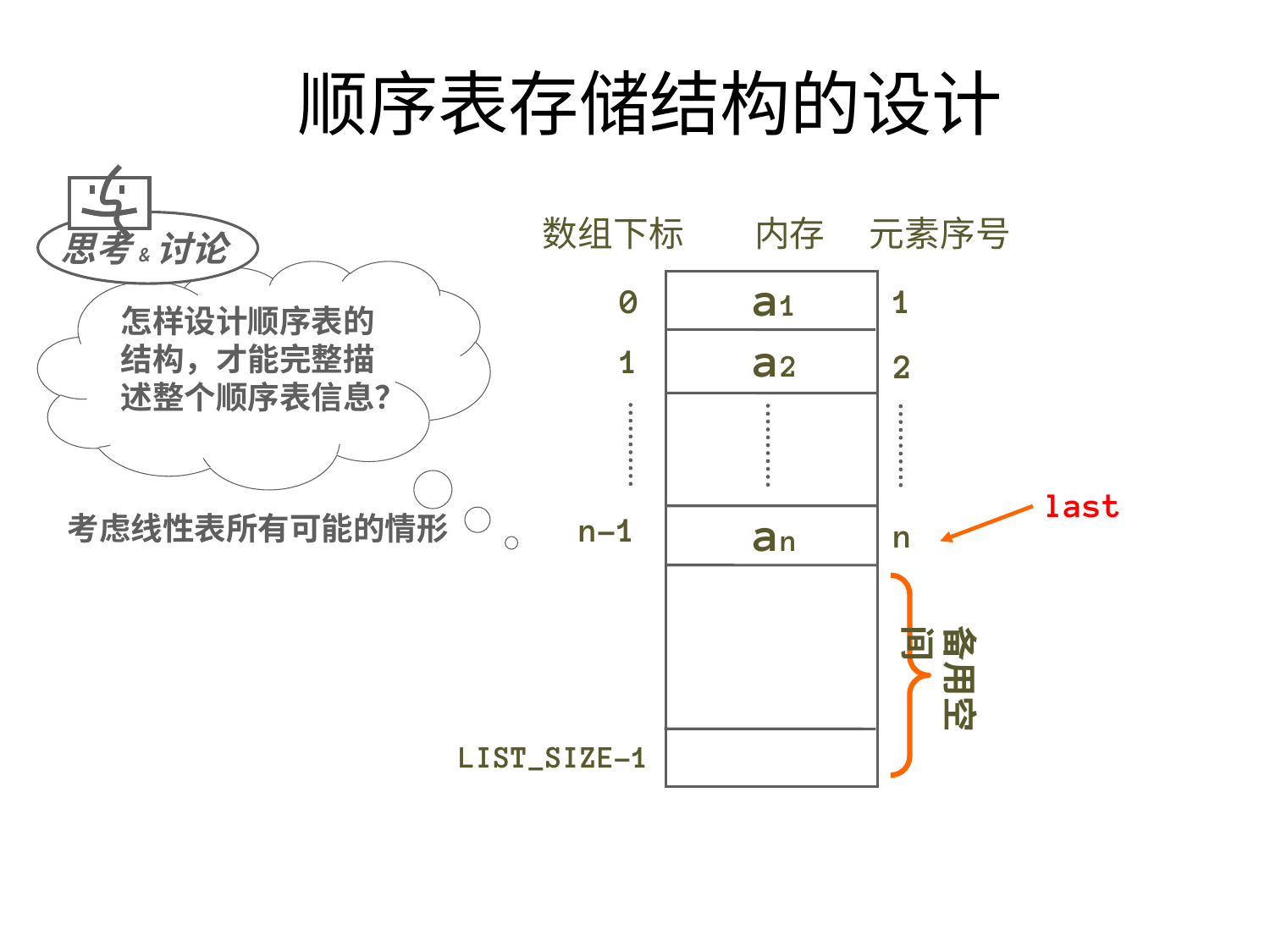

# 顺序表存储结构的设计

思考&讨论
数组下标
内存
元素序号
a1

0
1
a2

1
2

an
n-1

n

备用空间

LIST_SIZE-1
怎样设计顺序表的结构，才能完整描述整个顺序表信息？
last

考虑线性表所有可能的情形
20